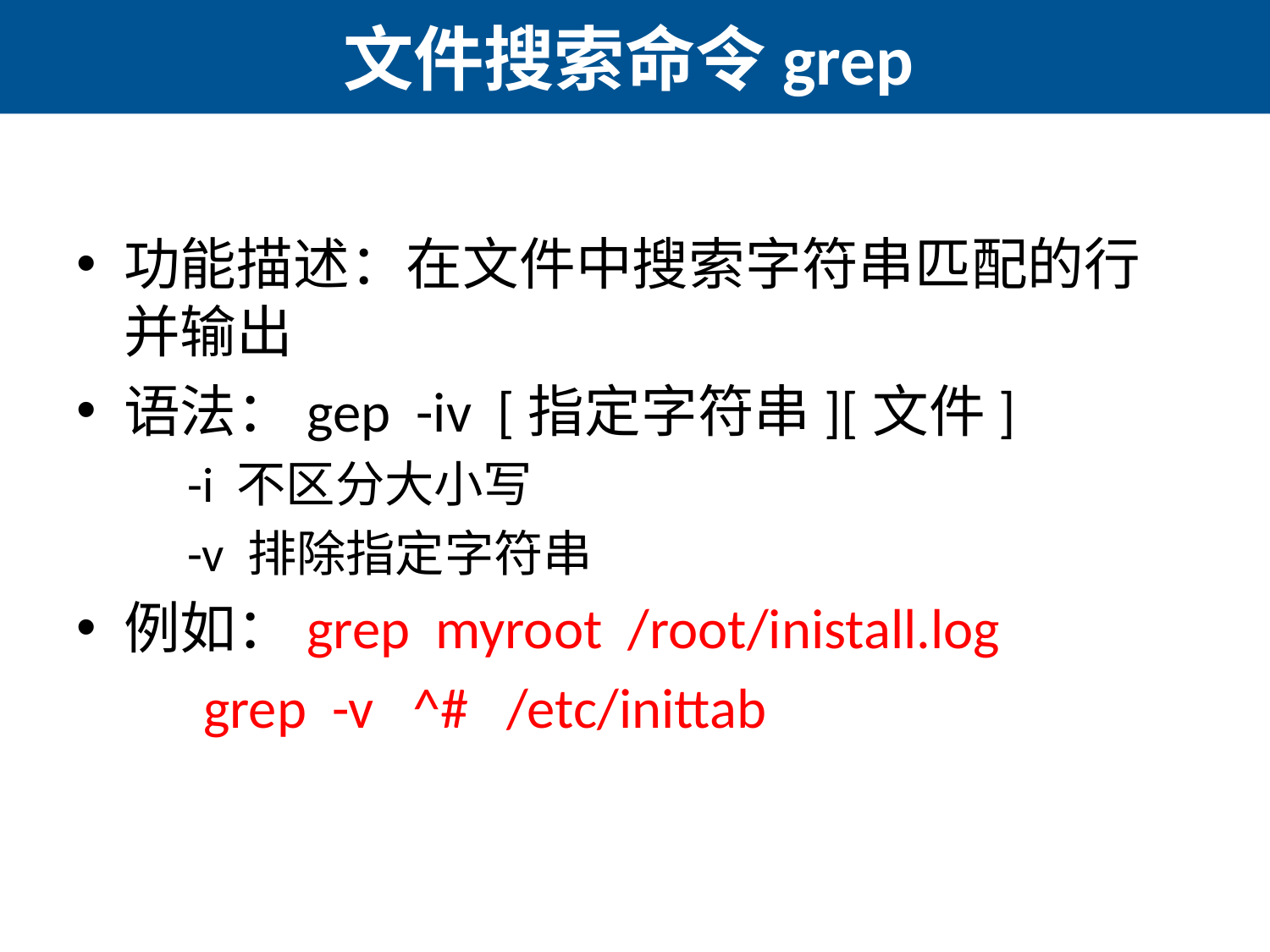

# 文件搜索命令grep
功能描述：在文件中搜索字符串匹配的行并输出
语法：gep  -iv  [指定字符串][文件]
-i 不区分大小写
-v 排除指定字符串
例如：grep  myroot  /root/inistall.log
	grep  -v   ^#   /etc/inittab